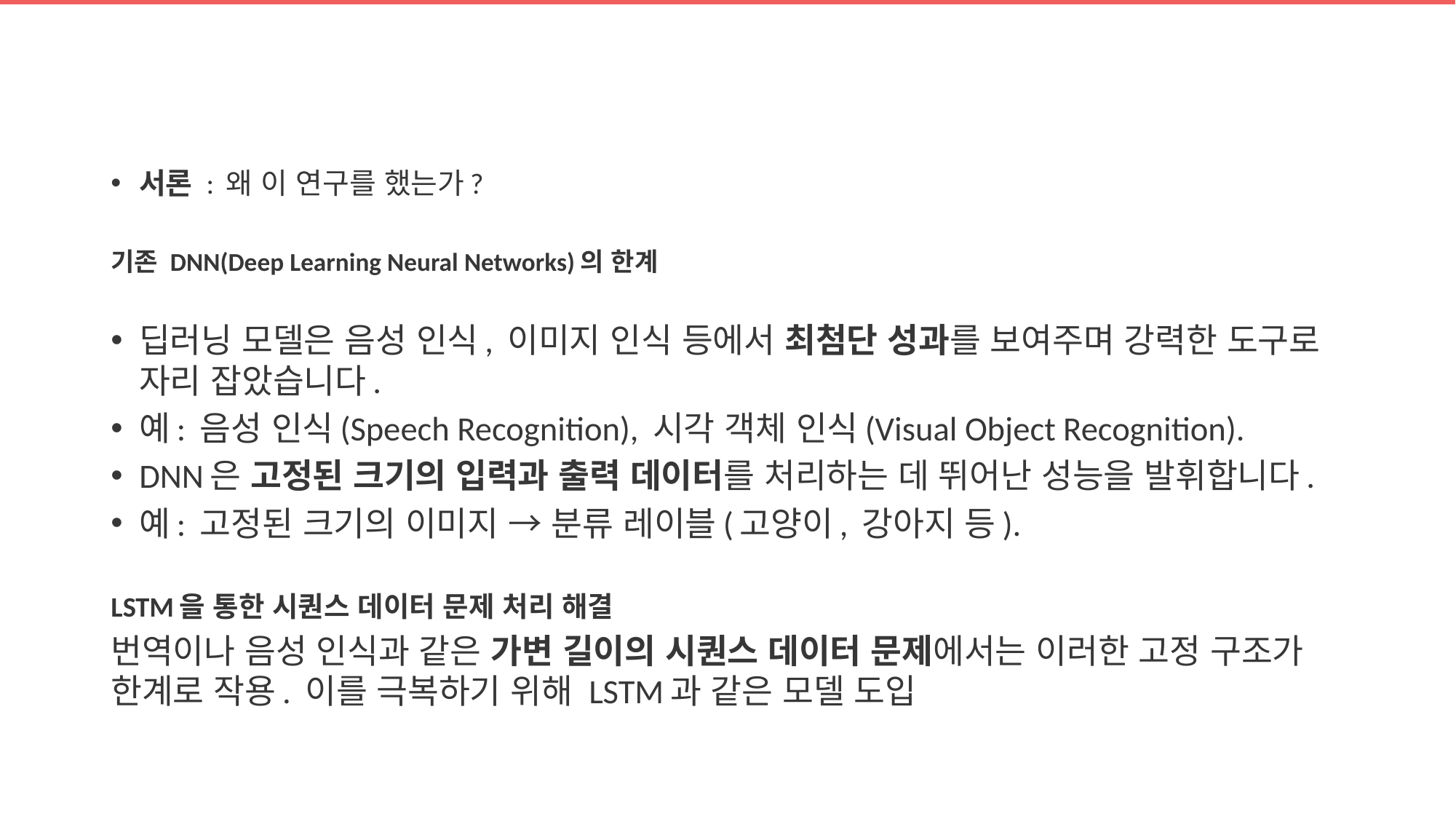

서론 : 왜 이 연구를 했는가?

기존 DNN(Deep Learning Neural Networks)의 한계

딥러닝 모델은 음성 인식, 이미지 인식 등에서 최첨단 성과를 보여주며 강력한 도구로 자리 잡았습니다.
예: 음성 인식(Speech Recognition), 시각 객체 인식(Visual Object Recognition).
DNN은 고정된 크기의 입력과 출력 데이터를 처리하는 데 뛰어난 성능을 발휘합니다.
예: 고정된 크기의 이미지 → 분류 레이블(고양이, 강아지 등).

LSTM을 통한 시퀀스 데이터 문제 처리 해결
번역이나 음성 인식과 같은 가변 길이의 시퀀스 데이터 문제에서는 이러한 고정 구조가 한계로 작용. 이를 극복하기 위해 LSTM과 같은 모델 도입